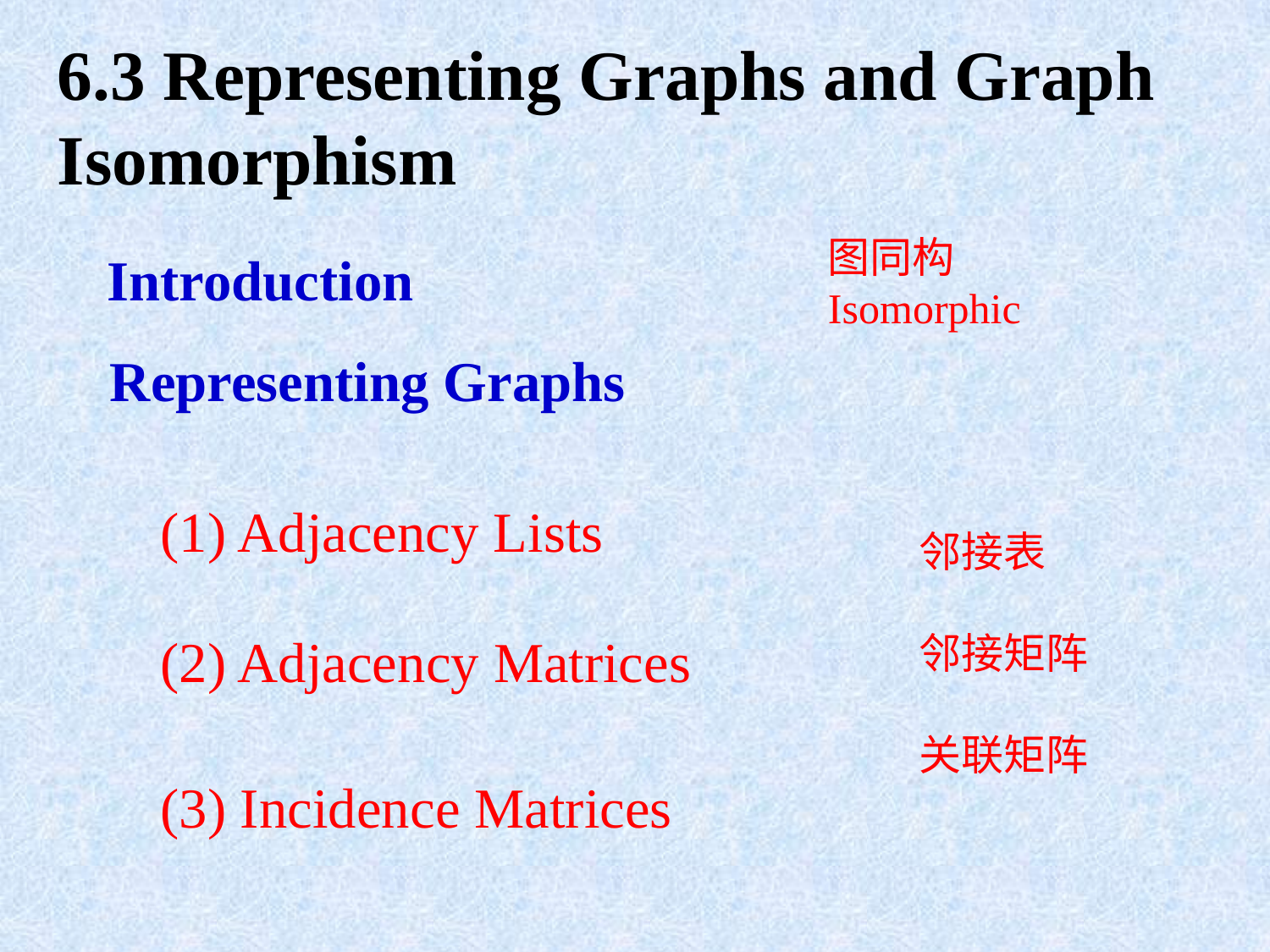

6.3 Representing Graphs and Graph Isomorphism
图同构
Isomorphic
Introduction
Representing Graphs
(1) Adjacency Lists
邻接表

邻接矩阵

关联矩阵
(2) Adjacency Matrices
(3) Incidence Matrices